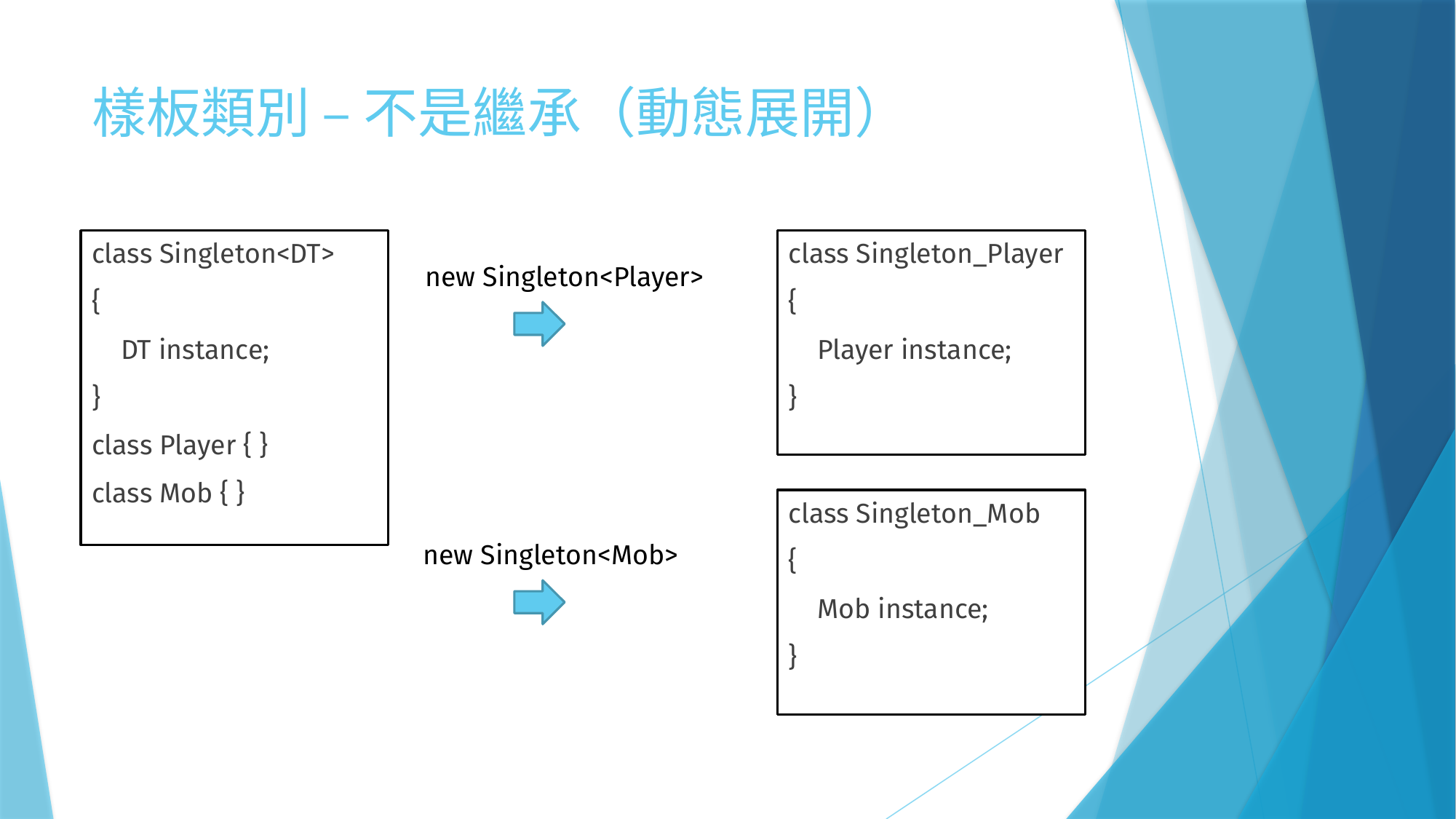

# 樣板類別 – 不是繼承（動態展開）
class Singleton<DT>
{
    DT instance;
}
class Player { }
class Mob { }

class Singleton_Player
{
    Player instance;
}

new Singleton<Player>

class Singleton_Mob
{
    Mob instance;
}

new Singleton<Mob>